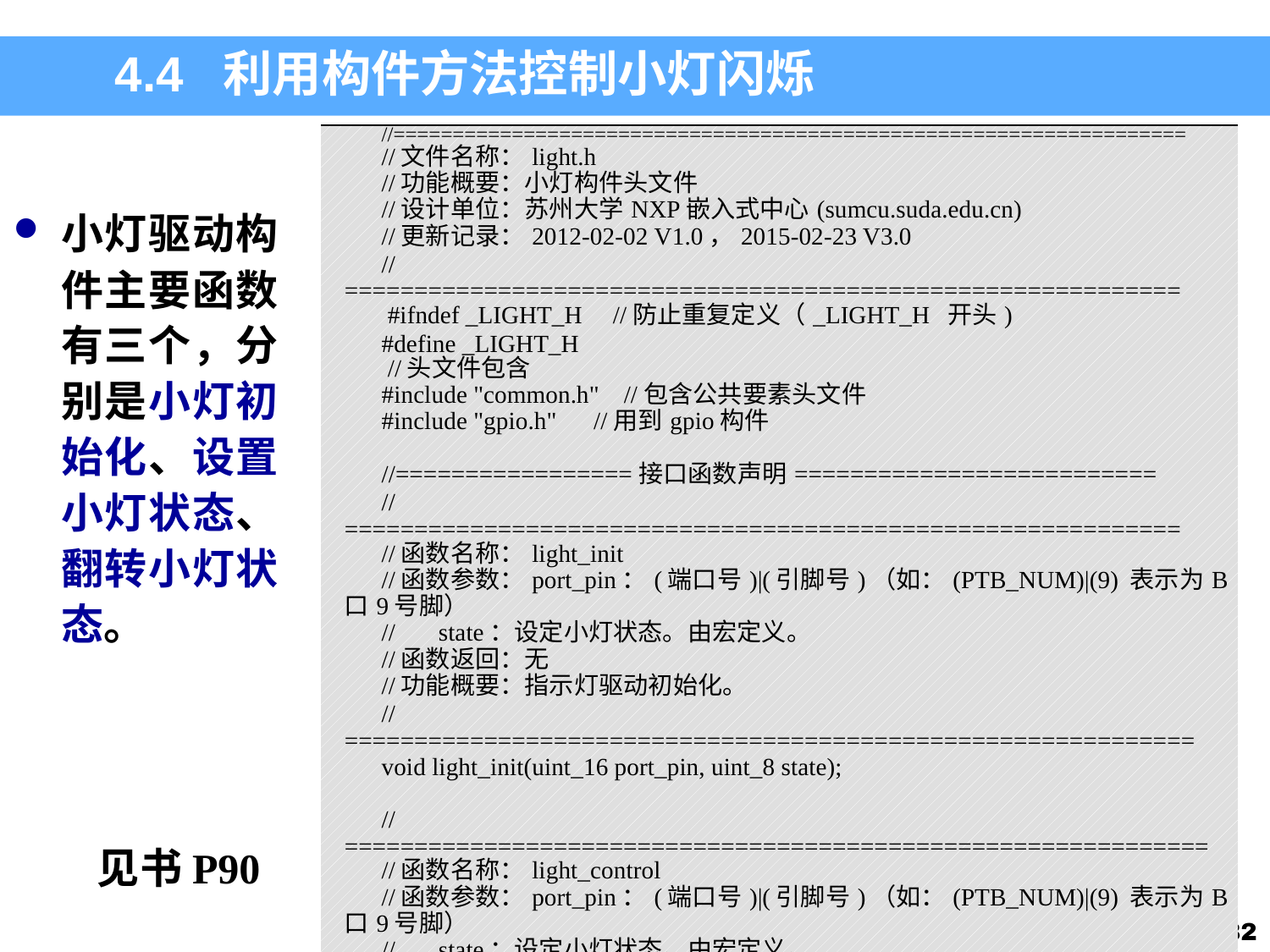

4.4  利用构件方法控制小灯闪烁

| //=================================================================== //文件名称：light.h //功能概要：小灯构件头文件 //设计单位：苏州大学NXP嵌入式中心(sumcu.suda.edu.cn) //更新记录：2012-02-02 V1.0，2015-02-23 V3.0 //============================================================  #ifndef \_LIGHT\_H //防止重复定义（\_LIGHT\_H 开头) #define \_LIGHT\_H  //头文件包含 #include "common.h" //包含公共要素头文件 #include "gpio.h" //用到gpio构件   //=================接口函数声明========================== //============================================================ //函数名称：light\_init //函数参数：port\_pin：(端口号)|(引脚号)（如：(PTB\_NUM)|(9) 表示为B口9号脚） // state：设定小灯状态。由宏定义。 //函数返回：无 //功能概要：指示灯驱动初始化。 //============================================================= void light\_init(uint\_16 port\_pin, uint\_8 state);   //============================================================== //函数名称：light\_control //函数参数：port\_pin：(端口号)|(引脚号)（如：(PTB\_NUM)|(9) 表示为B口9号脚） // state：设定小灯状态。由宏定义。 //函数返回：无 //功能概要：控制指示灯亮暗。 //============================================================= void light\_control(uint\_16 port\_pin, uint\_8 state); |
| --- |
小灯驱动构件主要函数有三个，分别是小灯初始化、设置小灯状态、翻转小灯状态。
见书P90
32